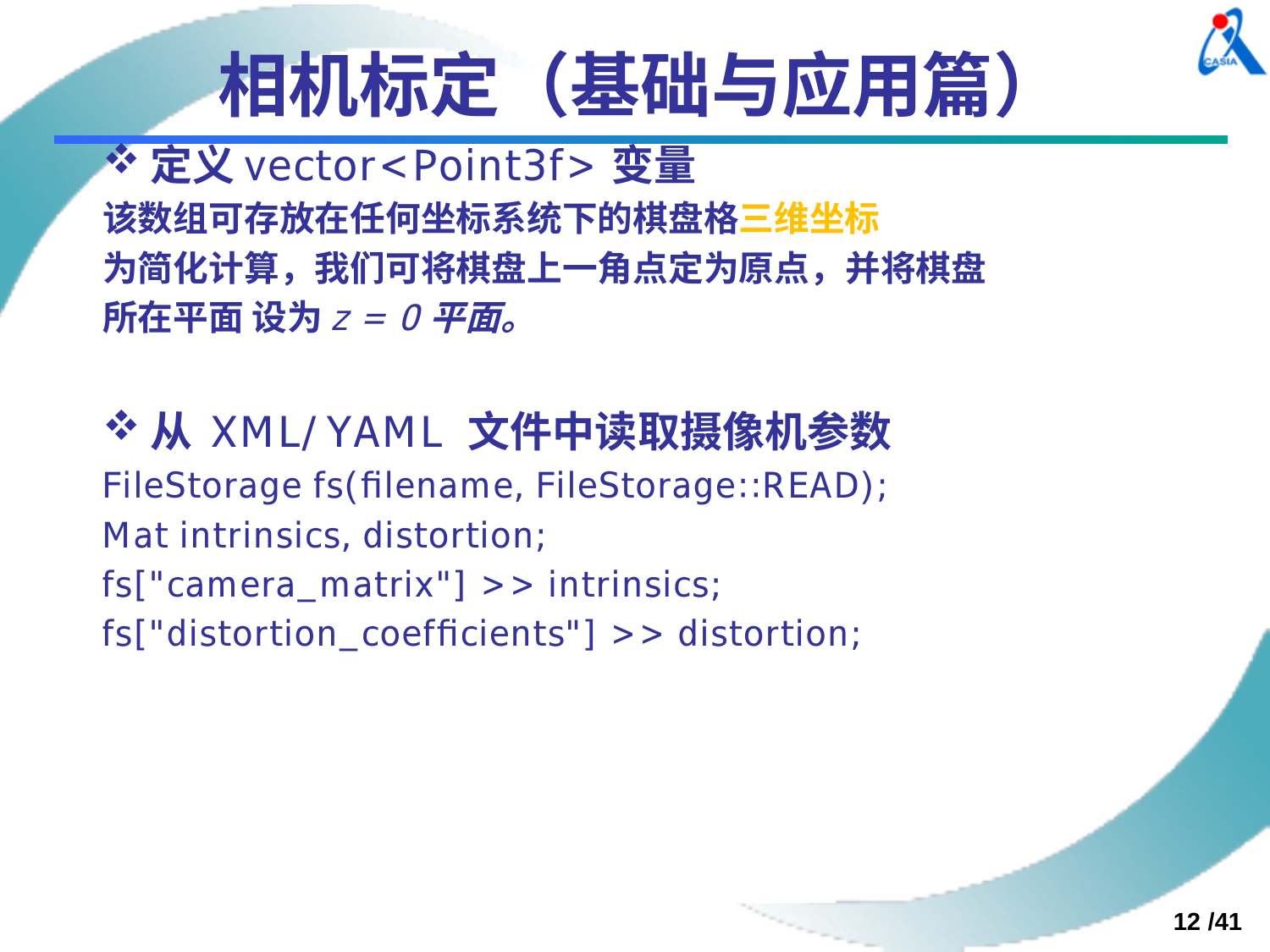

# 相机标定（基础与应用篇）
定义vector<Point3f>变量
该数组可存放在任何坐标系统下的棋盘格三维坐标
为简化计算，我们可将棋盘上一角点定为原点，并将棋盘
所在平面 设为z = 0平面。

从 XML/YAML 文件中读取摄像机参数
FileStorage fs(filename, FileStorage::READ);
Mat intrinsics, distortion;
fs["camera_matrix"] >> intrinsics;
fs["distortion_coefficients"] >> distortion;

12 /41